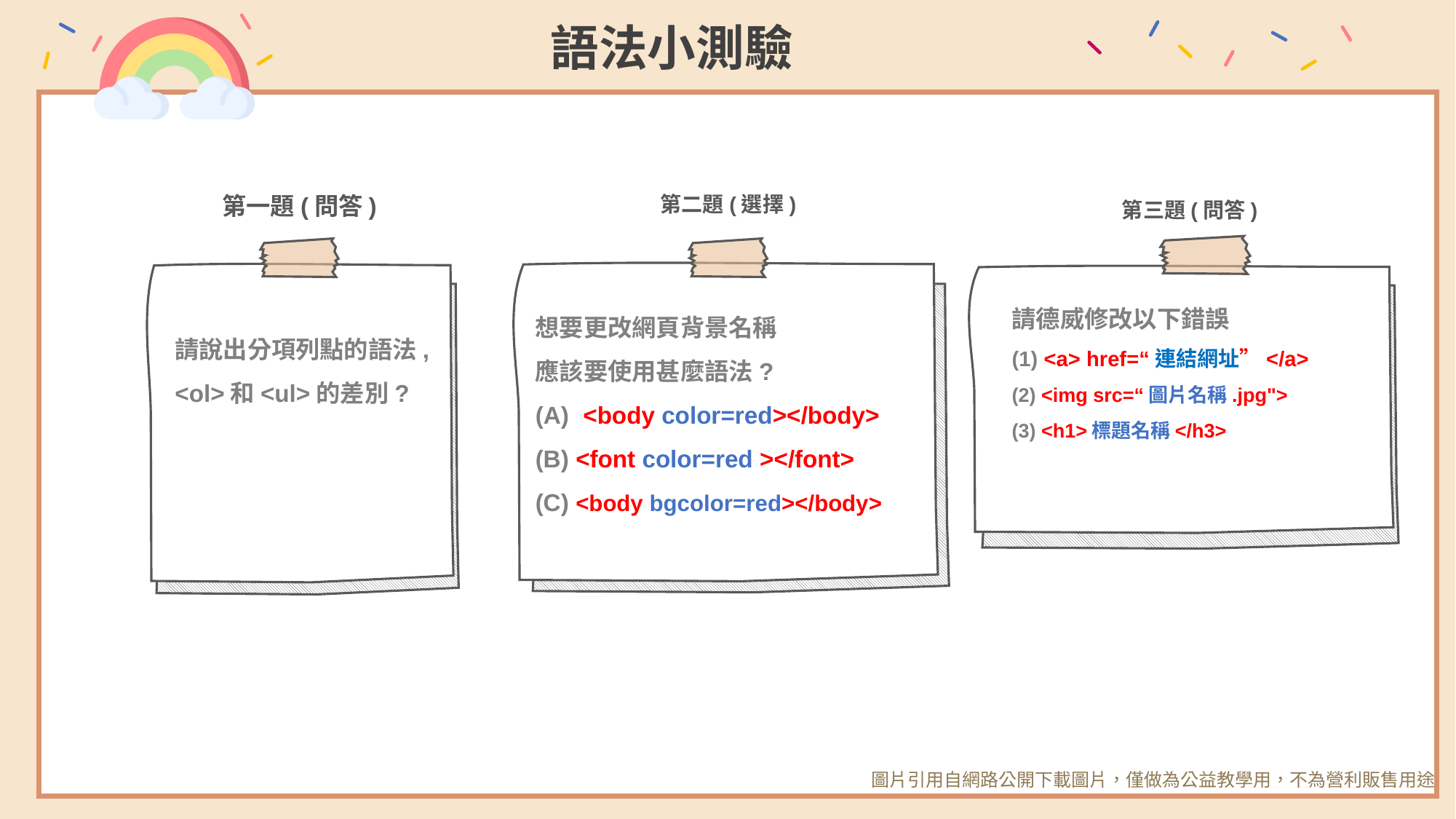

語法小測驗

第一題(問答)
第二題(選擇)
第三題(問答)

請德威修改以下錯誤
(1) <a> href=“連結網址”</a>
(2) <img src=“圖片名稱.jpg">
(3) <h1>標題名稱</h3>

想要更改網頁背景名稱
應該要使用甚麼語法?
 <body color=red></body>
(B) <font color=red ></font>
(C) <body bgcolor=red></body>

請說出分項列點的語法,
<ol>和<ul>的差別?

圖片引用自網路公開下載圖片，僅做為公益教學用，不為營利販售用途